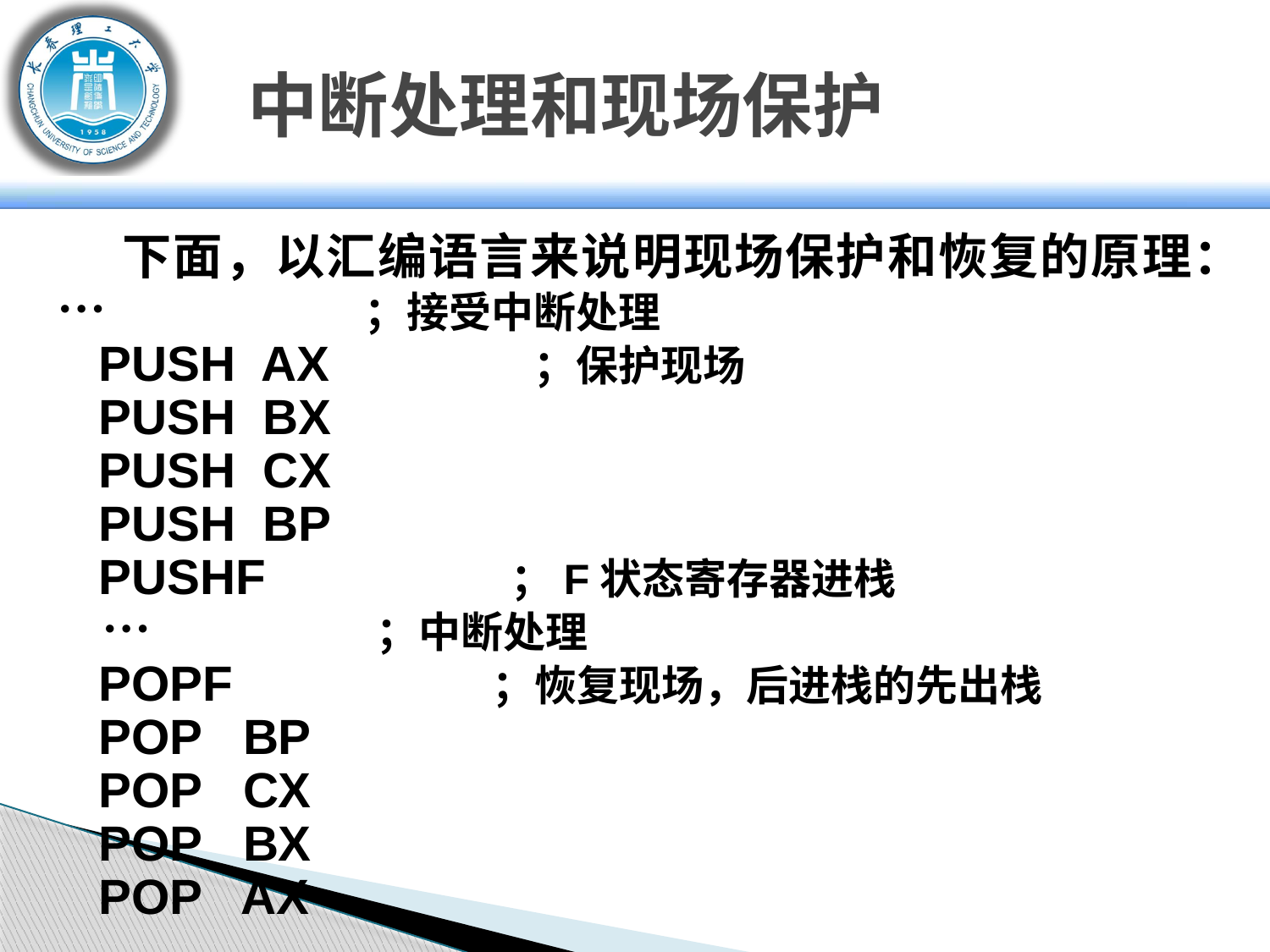

# 中断处理和现场保护
    下面，以汇编语言来说明现场保护和恢复的原理：…                       ；接受中断处理
   PUSH  AX              ；保护现场
   PUSH  BX
   PUSH  CX
   PUSH  BP
   PUSHF                 ；F状态寄存器进栈
    …                   ；中断处理
   POPF                  ；恢复现场，后进栈的先出栈
   POP   BP
   POP   CX
   POP   BX
   POP   AX